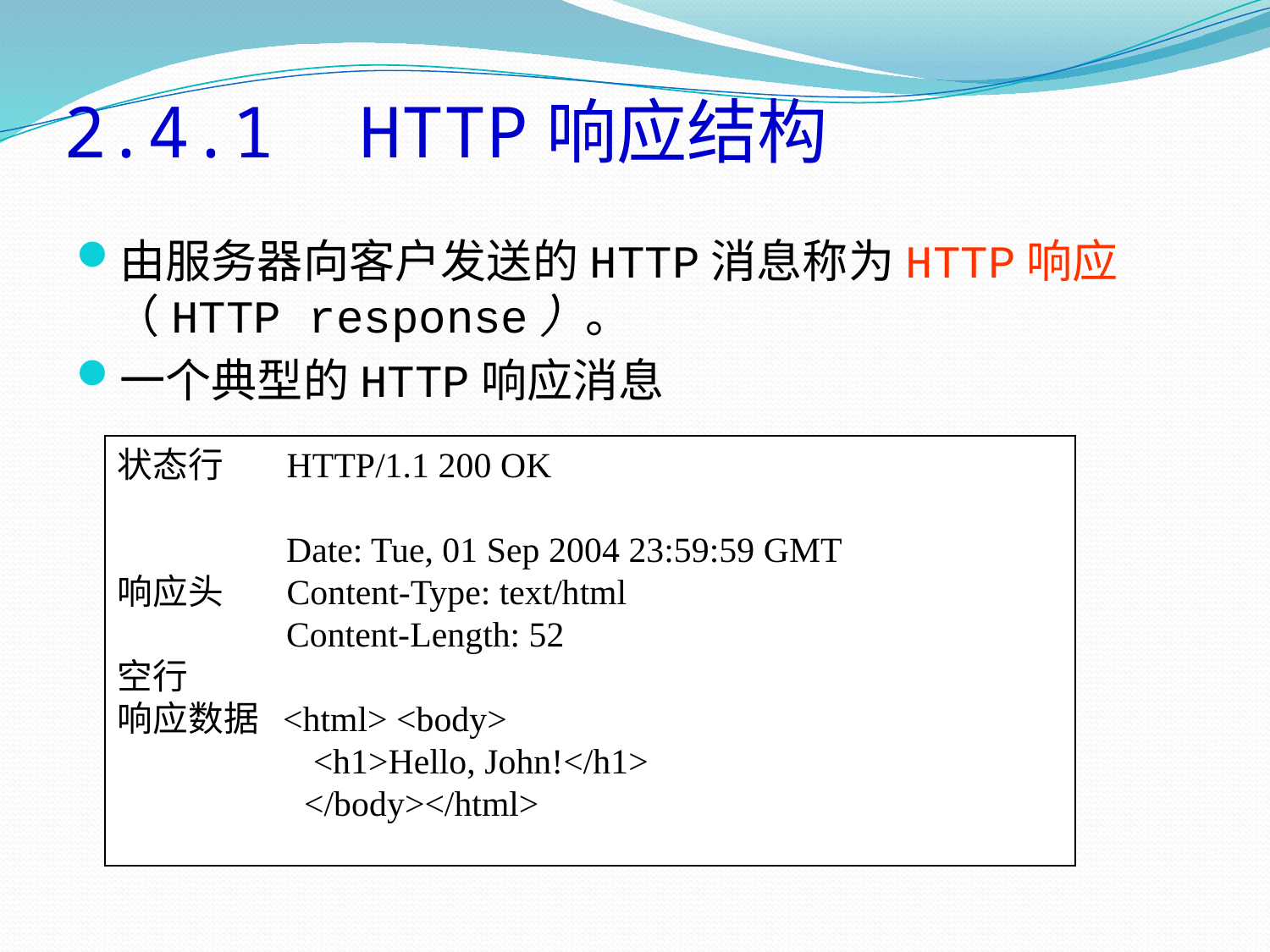

# 2.4.1  HTTP响应结构
由服务器向客户发送的HTTP消息称为HTTP响应（HTTP response）。
一个典型的HTTP响应消息
状态行       HTTP/1.1 200 OK

                   Date: Tue, 01 Sep 2004 23:59:59 GMT
响应头       Content-Type: text/html
                   Content-Length: 52
空行
响应数据  <html> <body>
                      <h1>Hello, John!</h1>
                     </body></html>